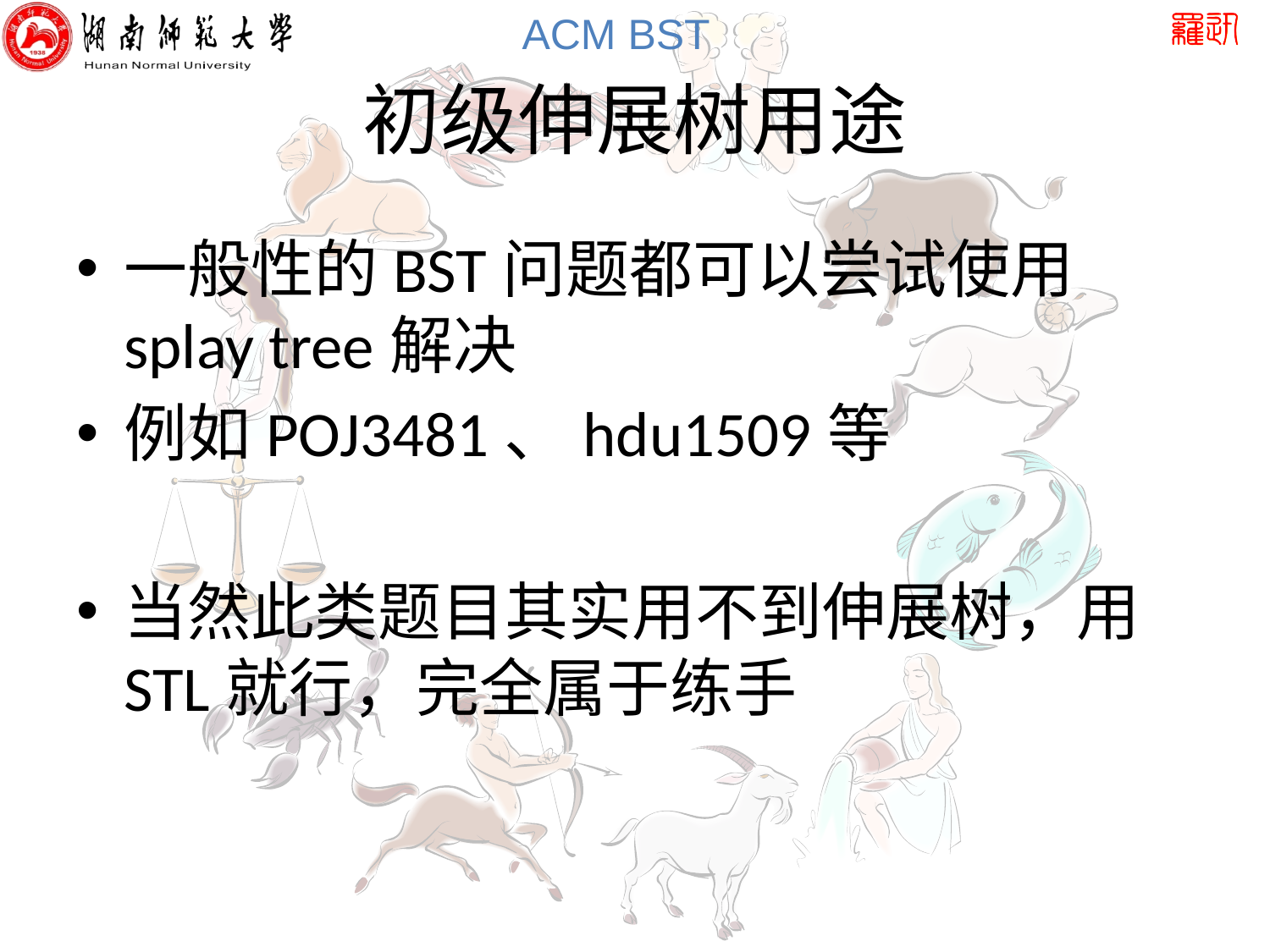

# 初级伸展树用途
一般性的BST问题都可以尝试使用splay tree解决
例如POJ3481、hdu1509等

当然此类题目其实用不到伸展树，用STL就行，完全属于练手